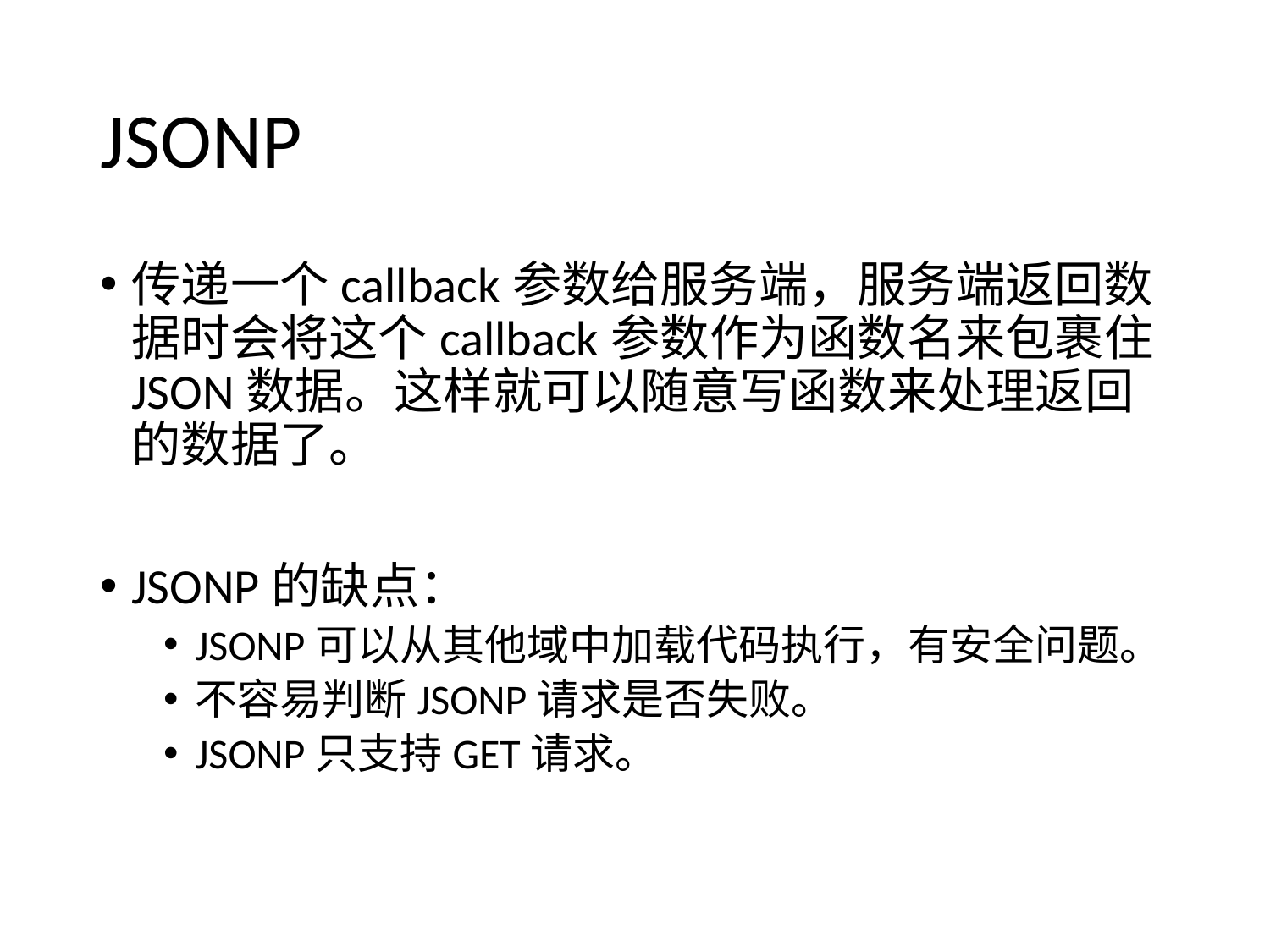

# JSONP
传递一个callback参数给服务端，服务端返回数据时会将这个callback参数作为函数名来包裹住JSON数据。这样就可以随意写函数来处理返回的数据了。

JSONP的缺点：
JSONP可以从其他域中加载代码执行，有安全问题。
不容易判断JSONP请求是否失败。
JSONP只支持GET请求。